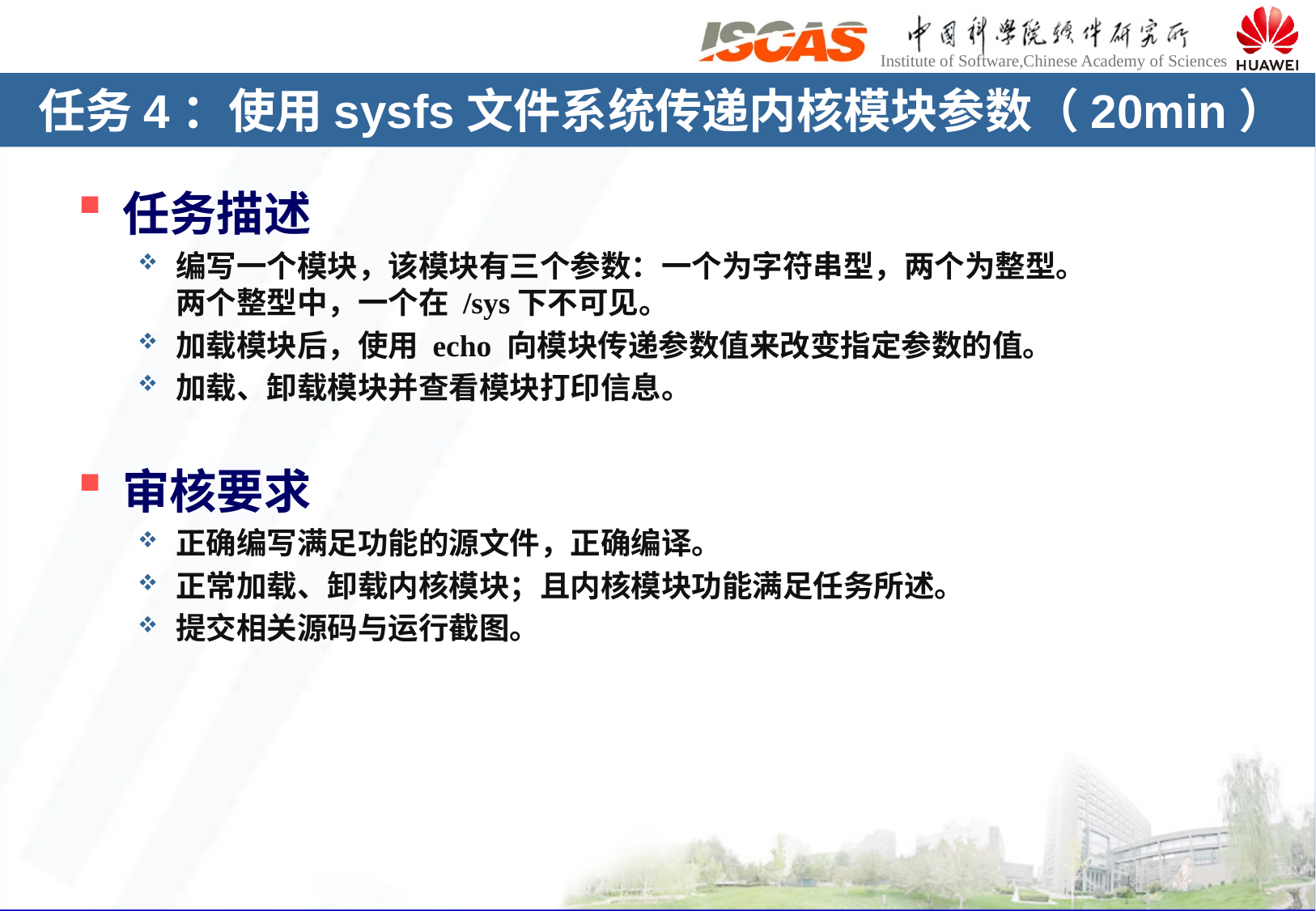

# 任务4：使用sysfs文件系统传递内核模块参数（20min）
任务描述
编写一个模块，该模块有三个参数：一个为字符串型，两个为整型。
两个整型中，一个在 /sys下不可见。
加载模块后，使用 echo 向模块传递参数值来改变指定参数的值。
加载、卸载模块并查看模块打印信息。
审核要求
正确编写满足功能的源文件，正确编译。
正常加载、卸载内核模块；且内核模块功能满足任务所述。
提交相关源码与运行截图。